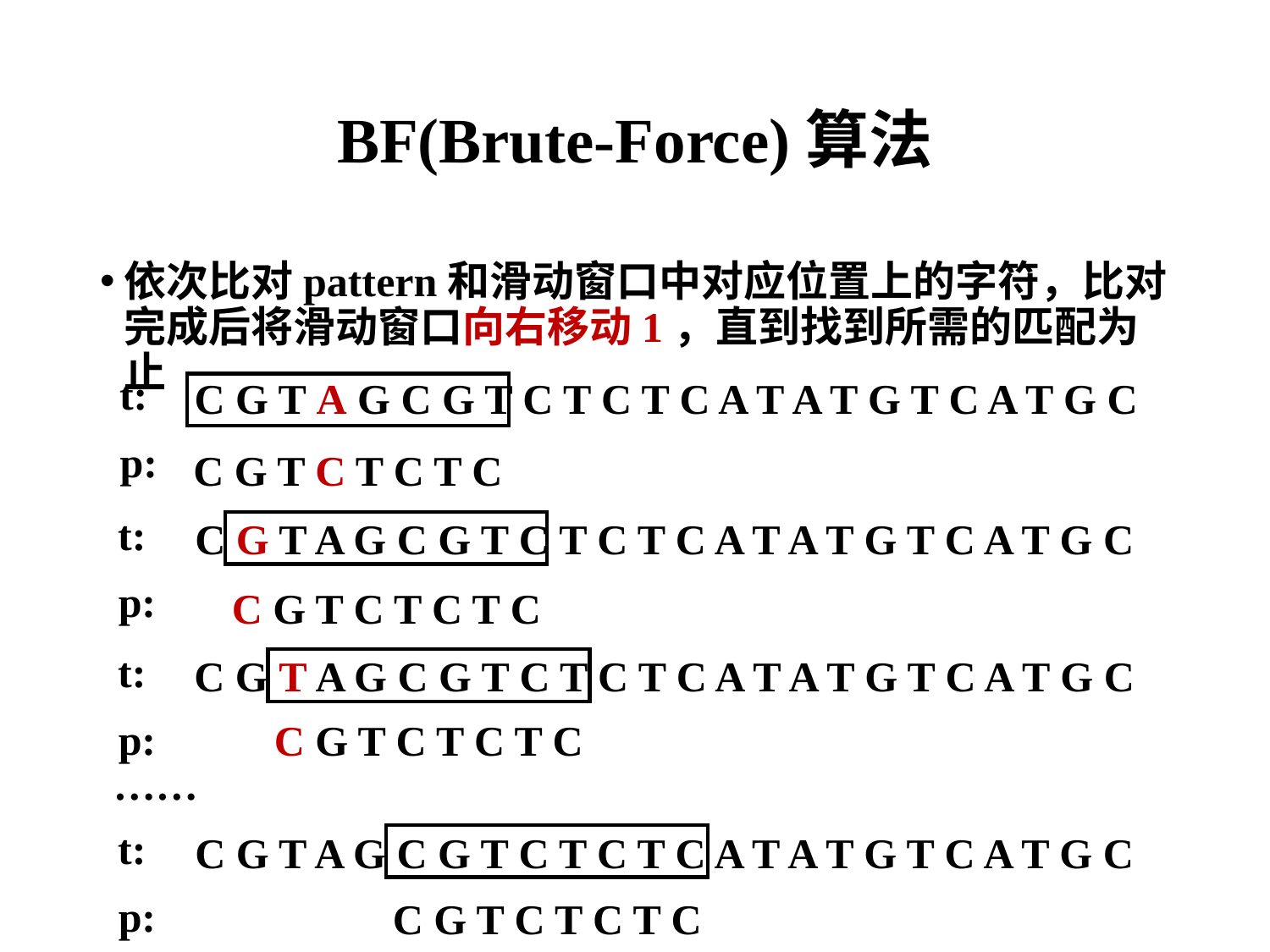

# BF(Brute-Force)算法
依次比对pattern和滑动窗口中对应位置上的字符，比对完成后将滑动窗口向右移动1，直到找到所需的匹配为止
t:
C G T A G C G T C T C T C A T A T G T C A T G C

p:
C G T C T C T C
t:
C G T A G C G T C T C T C A T A T G T C A T G C

p:
C G T C T C T C
t:
C G T A G C G T C T C T C A T A T G T C A T G C

p:
C G T C T C T C
……
t:
C G T A G C G T C T C T C A T A T G T C A T G C

p:
C G T C T C T C